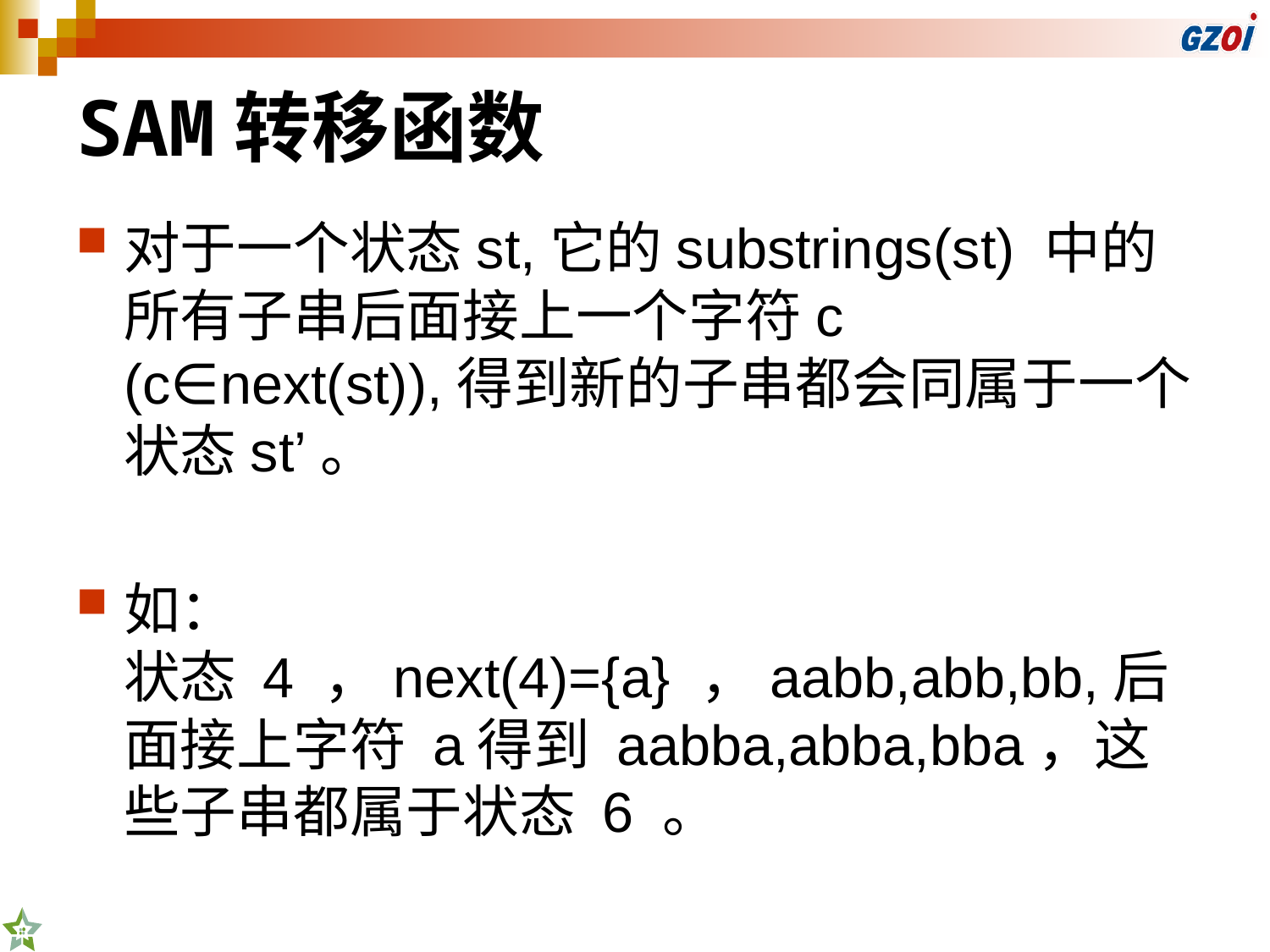

# SAM转移函数
对于一个状态st,它的substrings(st) 中的所有子串后面接上一个字符c  (c∈next(st)),得到新的子串都会同属于一个状态st’。

如：
状态 4 ，next(4)={a} ，aabb,abb,bb,后面接上字符 a得到 aabba,abba,bba，这些子串都属于状态 6 。